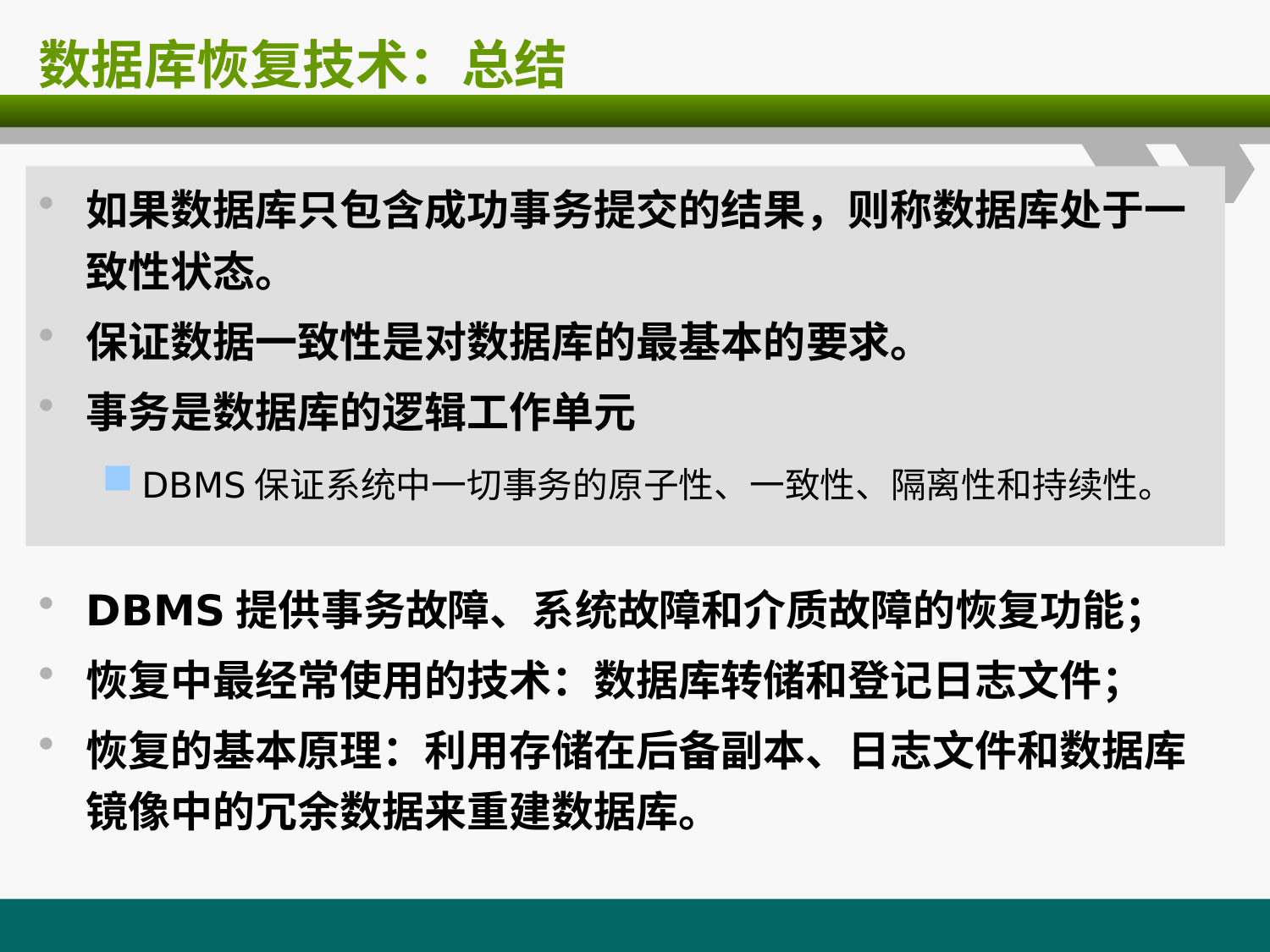

# 数据库恢复技术：总结
如果数据库只包含成功事务提交的结果，则称数据库处于一致性状态。
保证数据一致性是对数据库的最基本的要求。
事务是数据库的逻辑工作单元
DBMS保证系统中一切事务的原子性、一致性、隔离性和持续性。

DBMS提供事务故障、系统故障和介质故障的恢复功能；
恢复中最经常使用的技术：数据库转储和登记日志文件；
恢复的基本原理：利用存储在后备副本、日志文件和数据库镜像中的冗余数据来重建数据库。